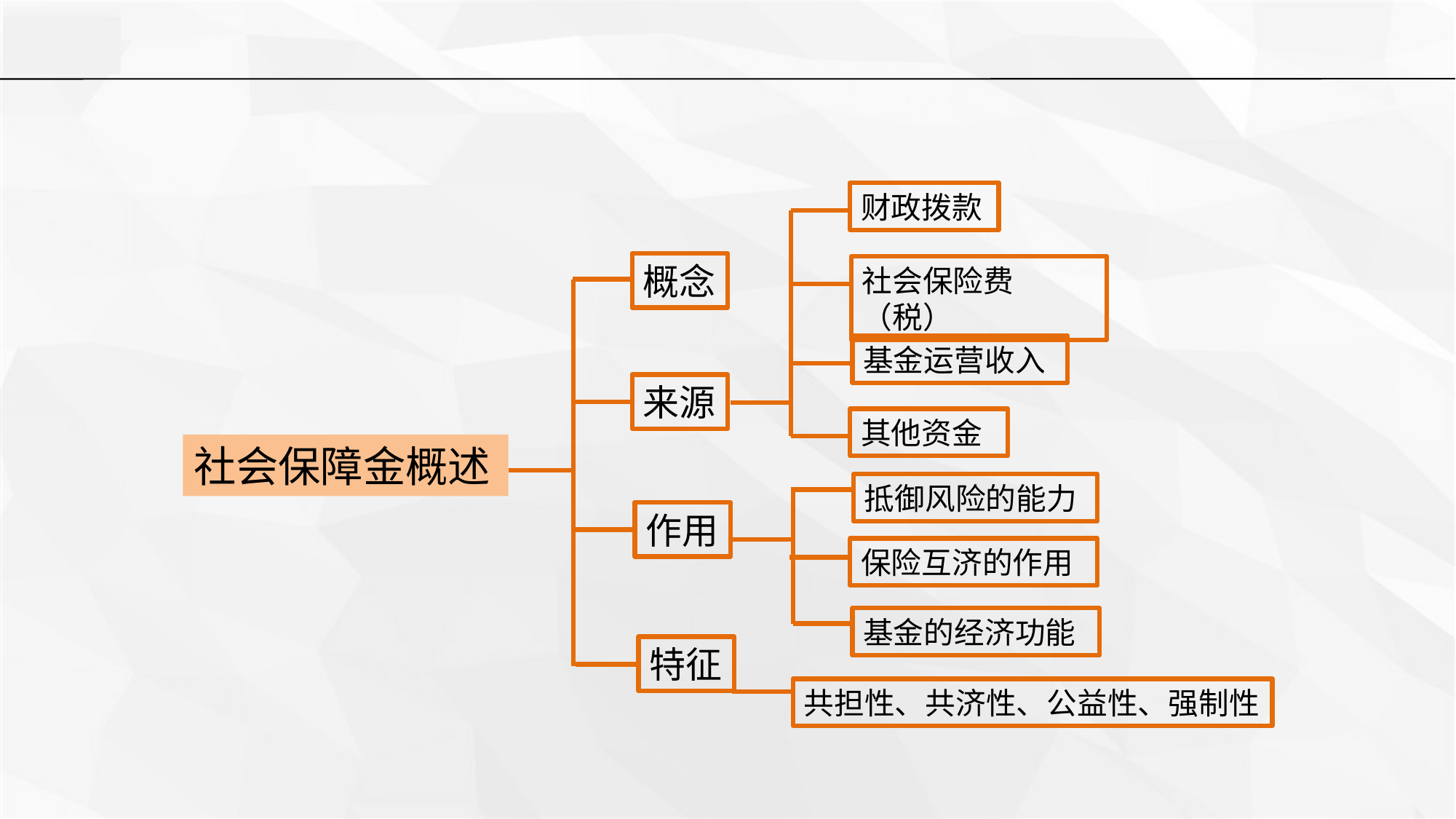

财政拨款
社会保险费（税）
基金运营收入
其他资金
概念
来源
社会保障金概述
特征
作用
抵御风险的能力
保险互济的作用
基金的经济功能
共担性、共济性、公益性、强制性